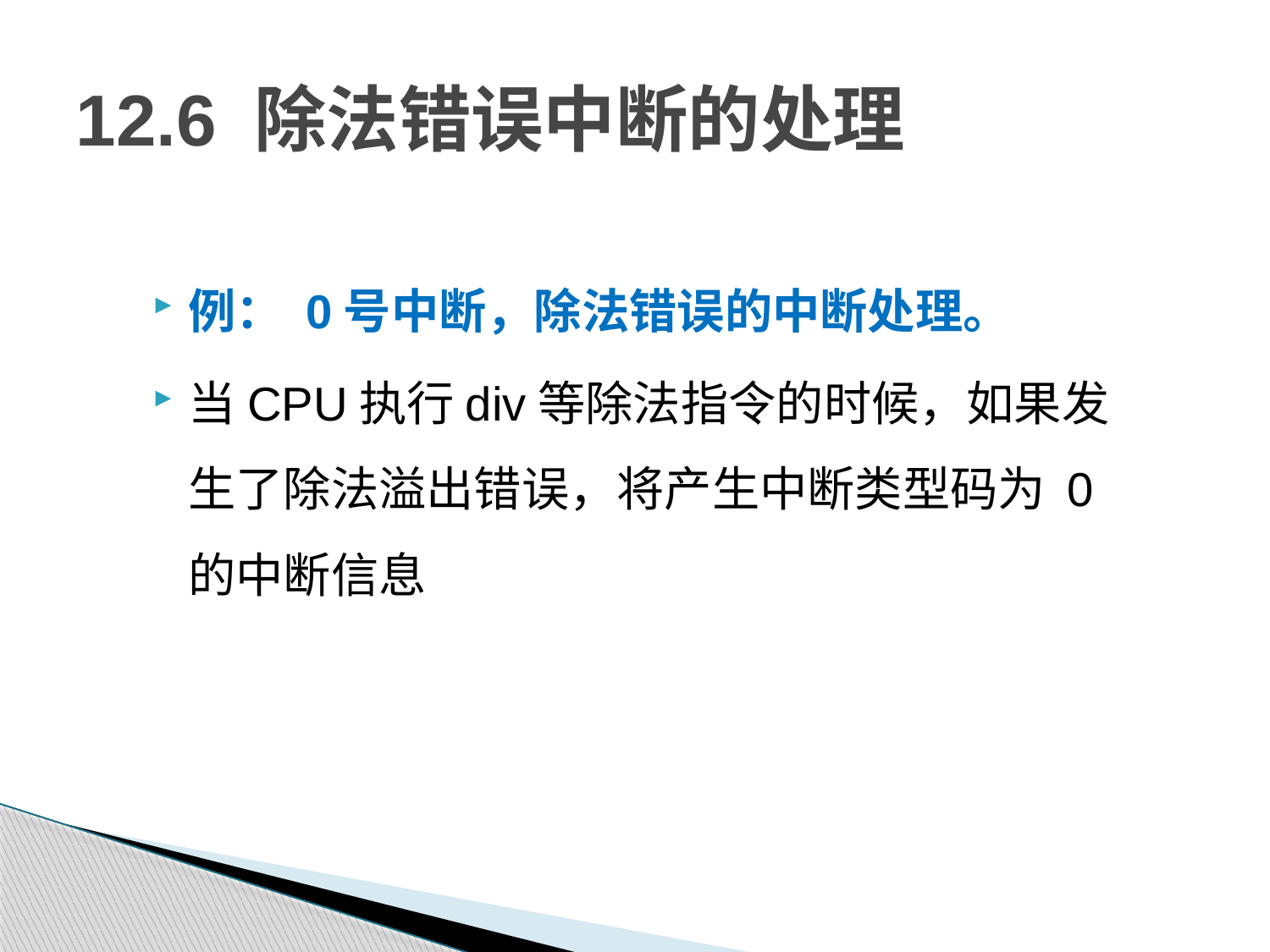

# 12.6 除法错误中断的处理
例： 0号中断，除法错误的中断处理。
当CPU执行div等除法指令的时候，如果发生了除法溢出错误，将产生中断类型码为 0 的中断信息